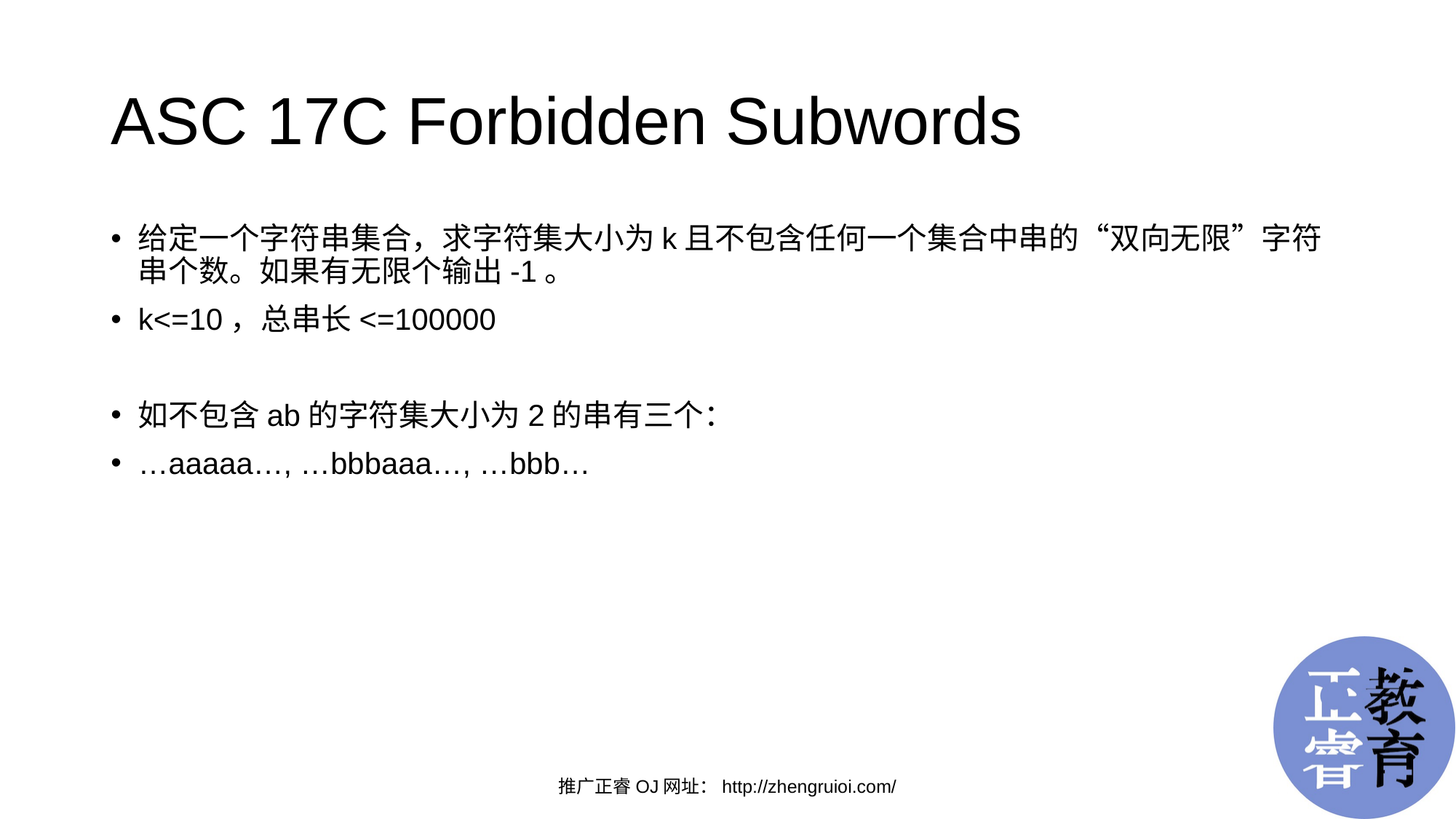

# ASC 17C Forbidden Subwords
给定一个字符串集合，求字符集大小为k且不包含任何一个集合中串的“双向无限”字符串个数。如果有无限个输出-1。
k<=10，总串长<=100000

如不包含ab的字符集大小为2的串有三个：
…aaaaa…, …bbbaaa…, …bbb…